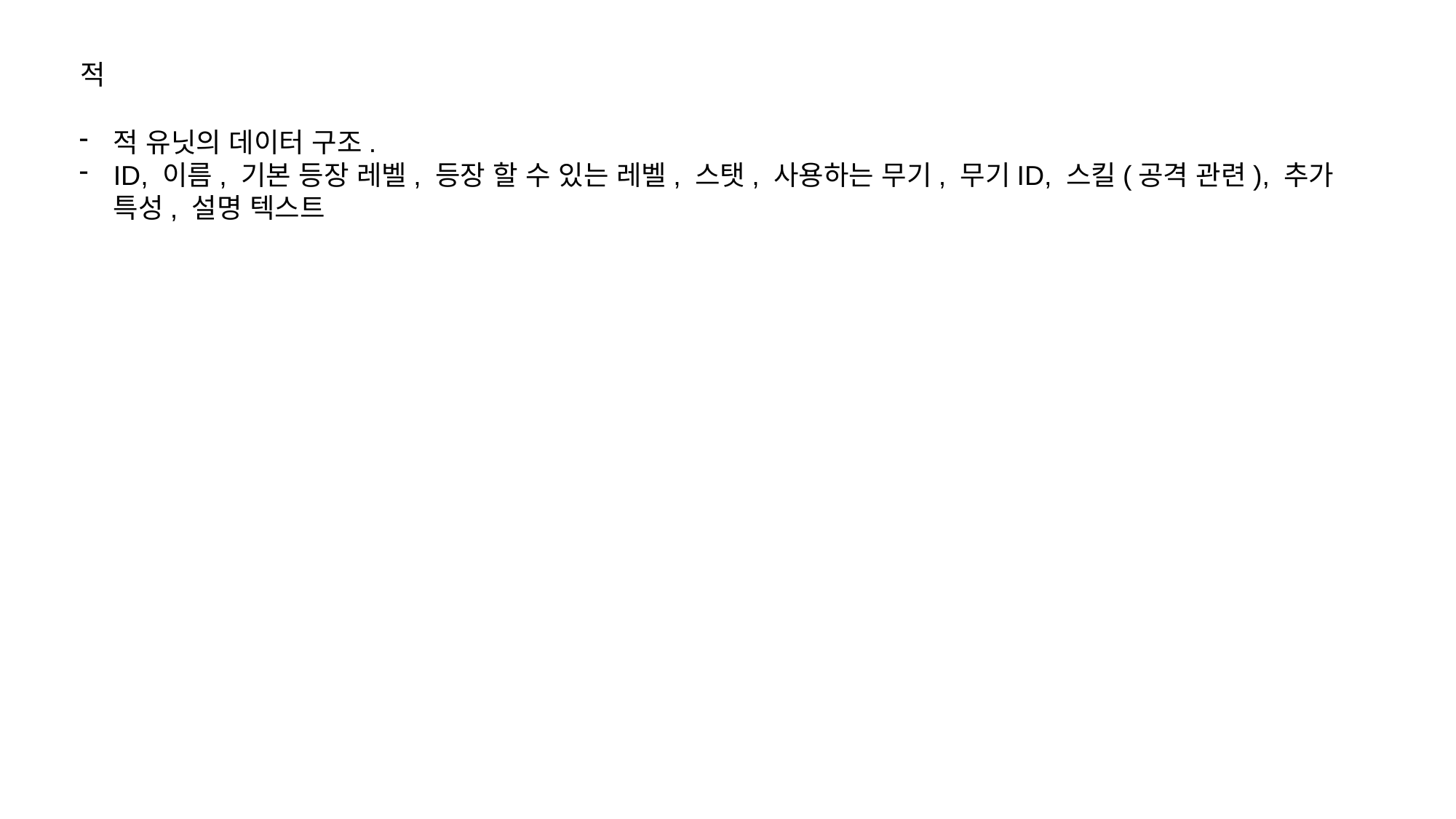

적
적 유닛의 데이터 구조.
ID, 이름, 기본 등장 레벨, 등장 할 수 있는 레벨, 스탯, 사용하는 무기, 무기ID, 스킬(공격 관련), 추가 특성, 설명 텍스트